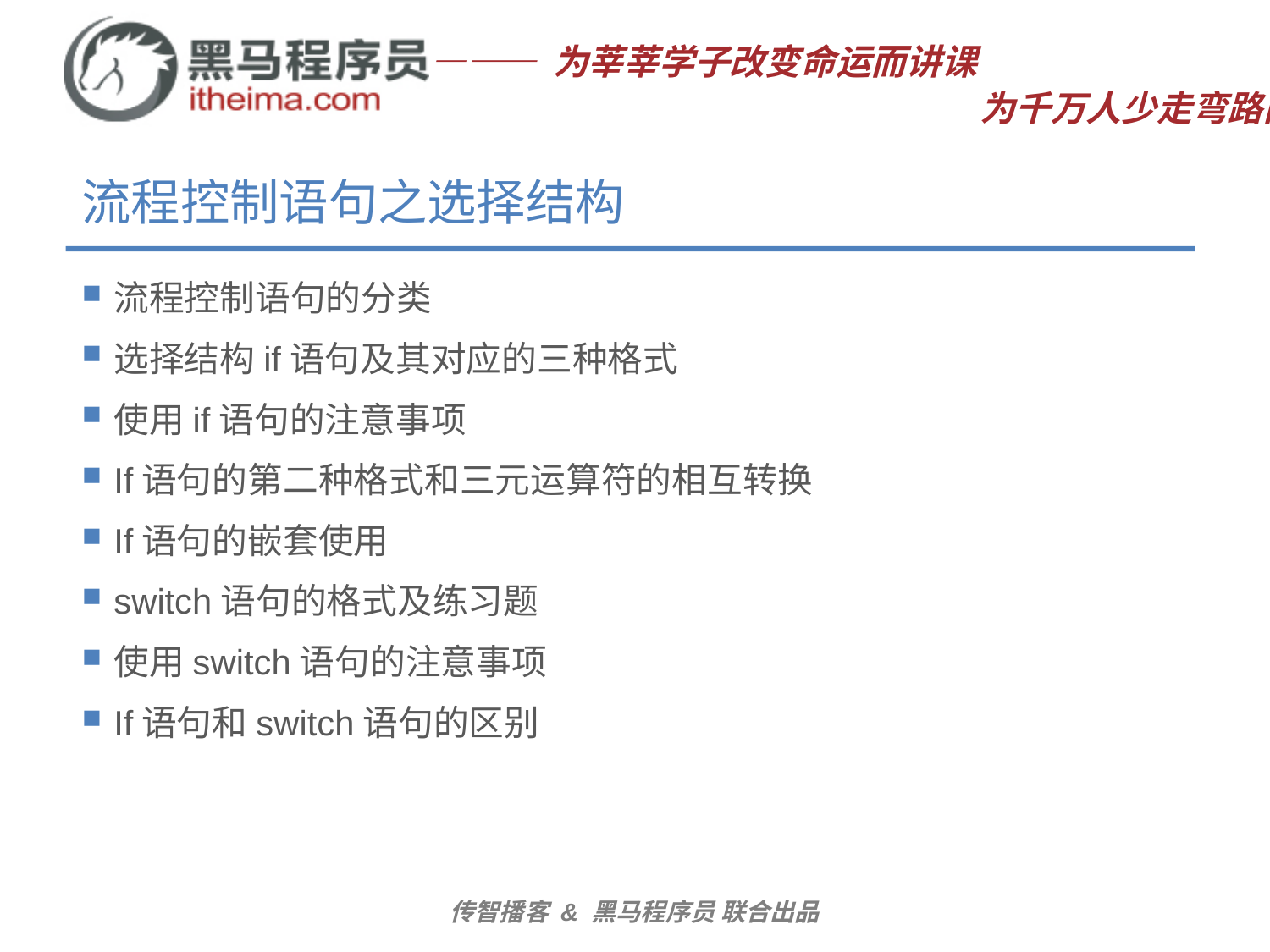

# 流程控制语句之选择结构
流程控制语句的分类
选择结构if语句及其对应的三种格式
使用if语句的注意事项
If语句的第二种格式和三元运算符的相互转换
If语句的嵌套使用
switch语句的格式及练习题
使用switch语句的注意事项
If语句和switch语句的区别